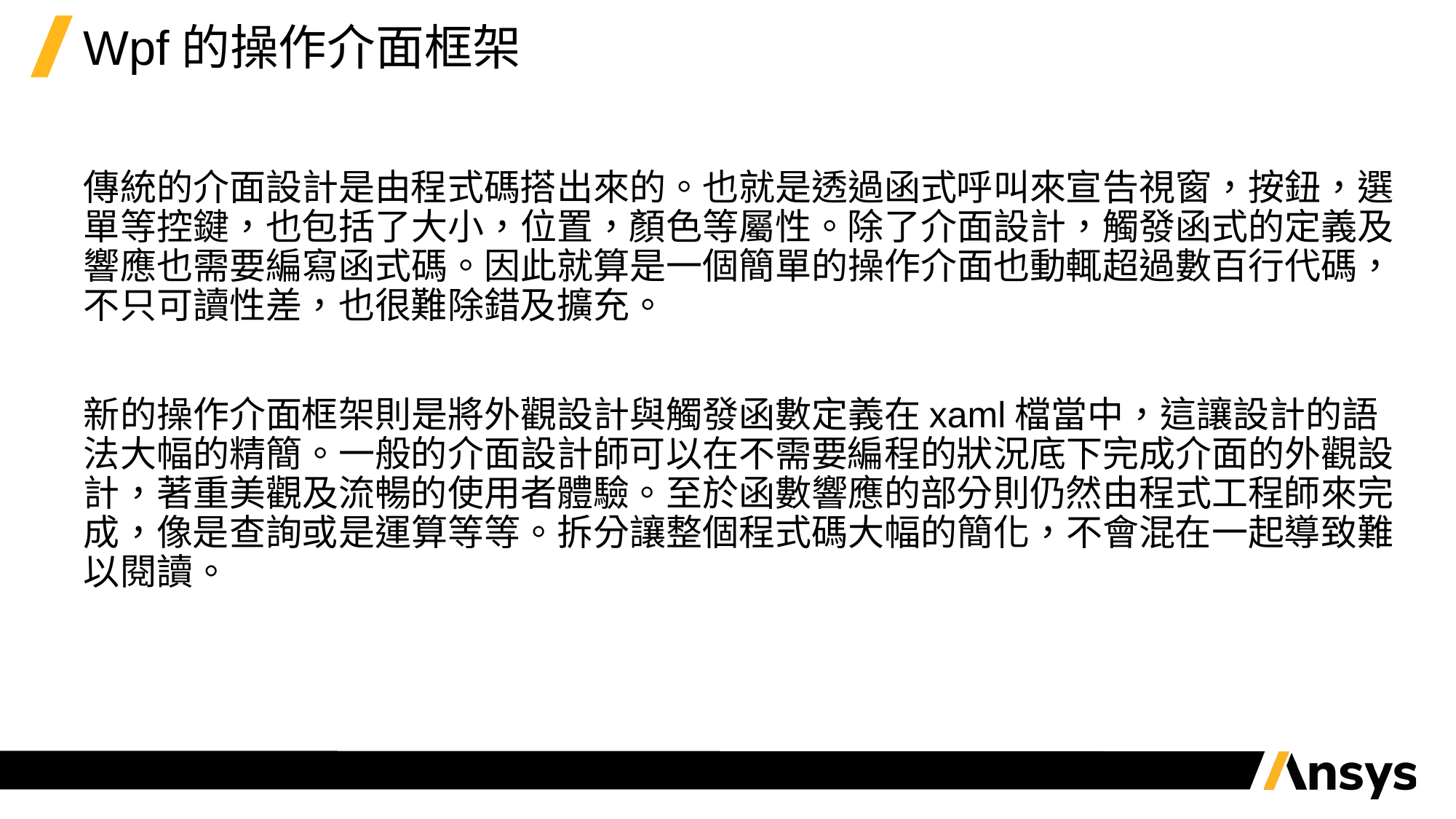

# Wpf的操作介面框架
傳統的介面設計是由程式碼搭出來的。也就是透過函式呼叫來宣告視窗，按鈕，選單等控鍵，也包括了大小，位置，顏色等屬性。除了介面設計，觸發函式的定義及響應也需要編寫函式碼。因此就算是一個簡單的操作介面也動輒超過數百行代碼，不只可讀性差，也很難除錯及擴充。

新的操作介面框架則是將外觀設計與觸發函數定義在xaml檔當中，這讓設計的語法大幅的精簡。一般的介面設計師可以在不需要編程的狀況底下完成介面的外觀設計，著重美觀及流暢的使用者體驗。至於函數響應的部分則仍然由程式工程師來完成，像是查詢或是運算等等。拆分讓整個程式碼大幅的簡化，不會混在一起導致難以閱讀。